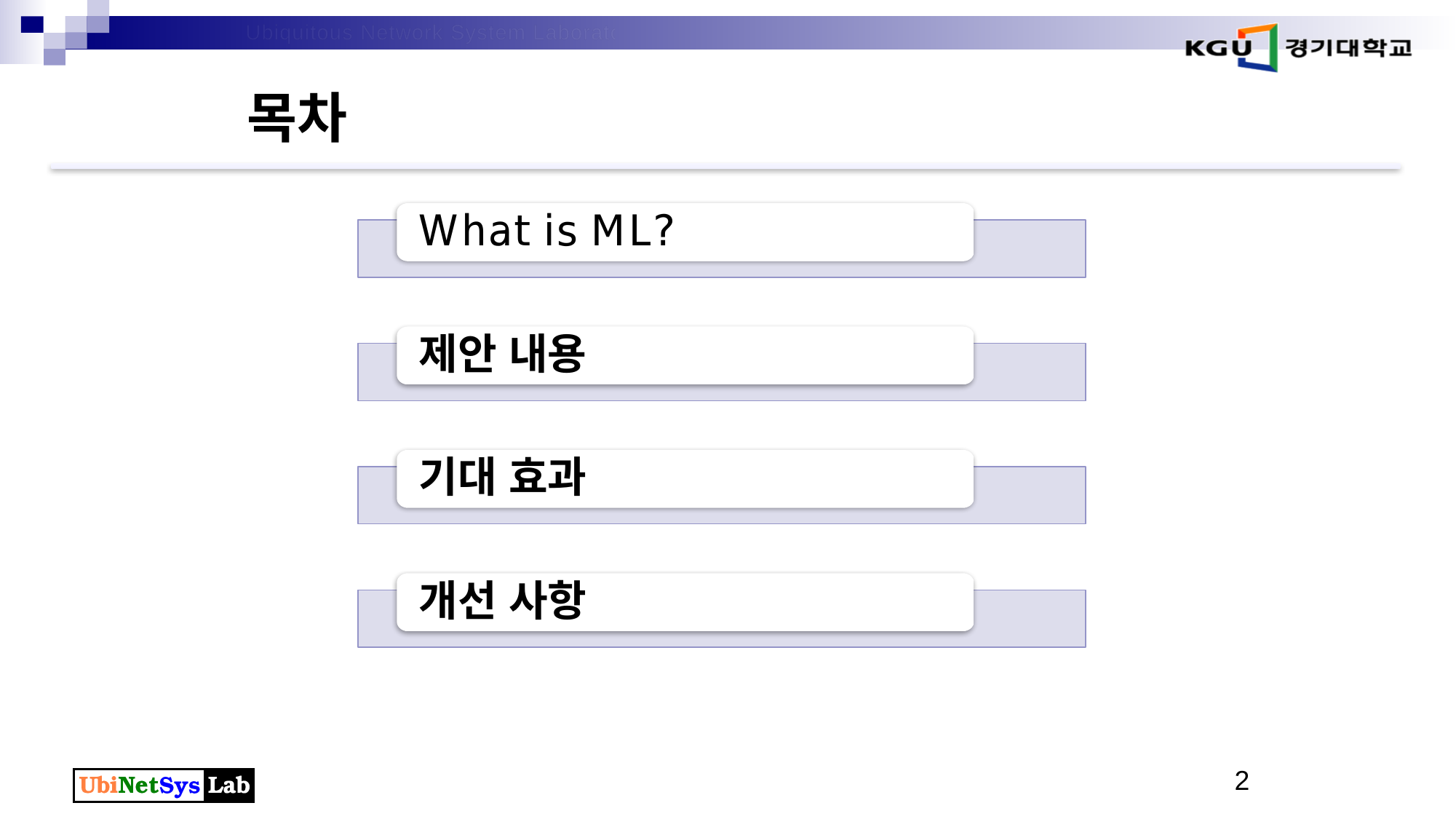

# 목차
What is ML?

제안 내용

기대 효과

개선 사항

2